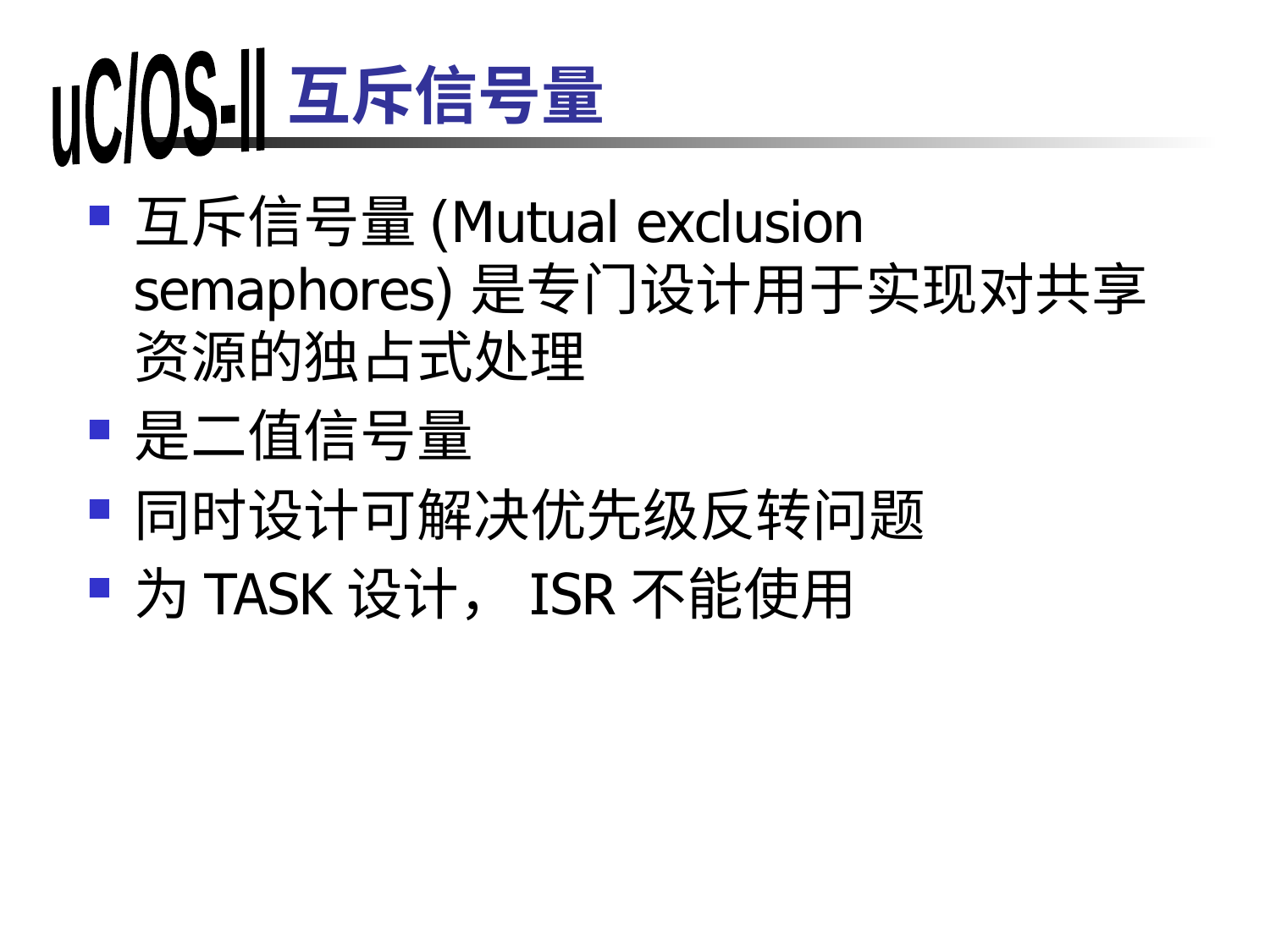

# 互斥信号量
互斥信号量(Mutual exclusion semaphores)是专门设计用于实现对共享资源的独占式处理
是二值信号量
同时设计可解决优先级反转问题
为TASK设计，ISR不能使用